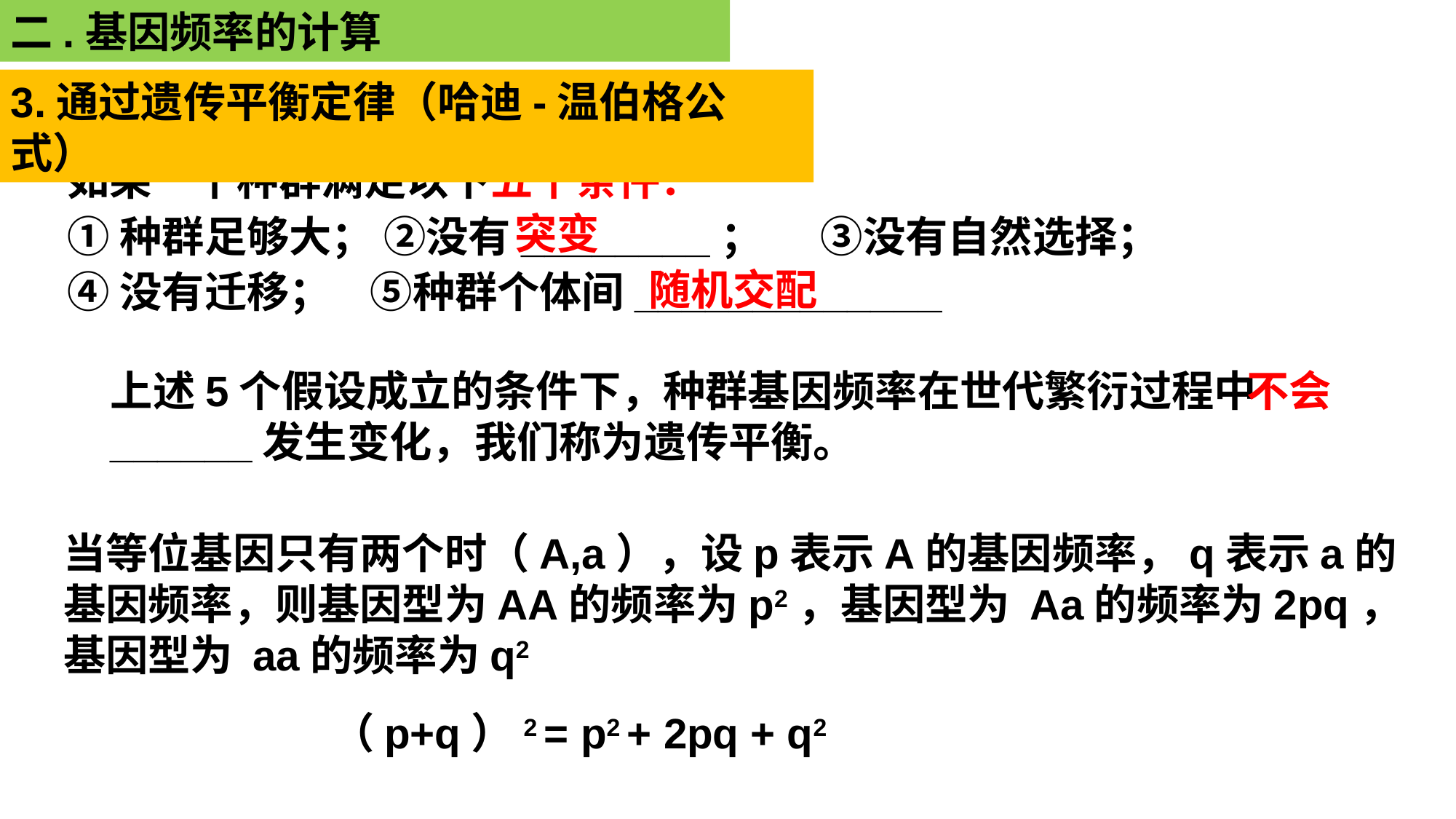

二.基因频率的计算
3.通过遗传平衡定律（哈迪-温伯格公式）
如果一个种群满足以下五个条件：
①种群足够大； ②没有________；      ③没有自然选择；
④没有迁移；    ⑤种群个体间_____________
突变
随机交配
不会
上述5个假设成立的条件下，种群基因频率在世代繁衍过程中______发生变化，我们称为遗传平衡。。
当等位基因只有两个时（A,a），设p表示A的基因频率，q表示a的基因频率，则基因型为AA的频率为p2，基因型为 Aa的频率为2pq，基因型为 aa的频率为q2
（p+q）2 = p2 + 2pq + q2